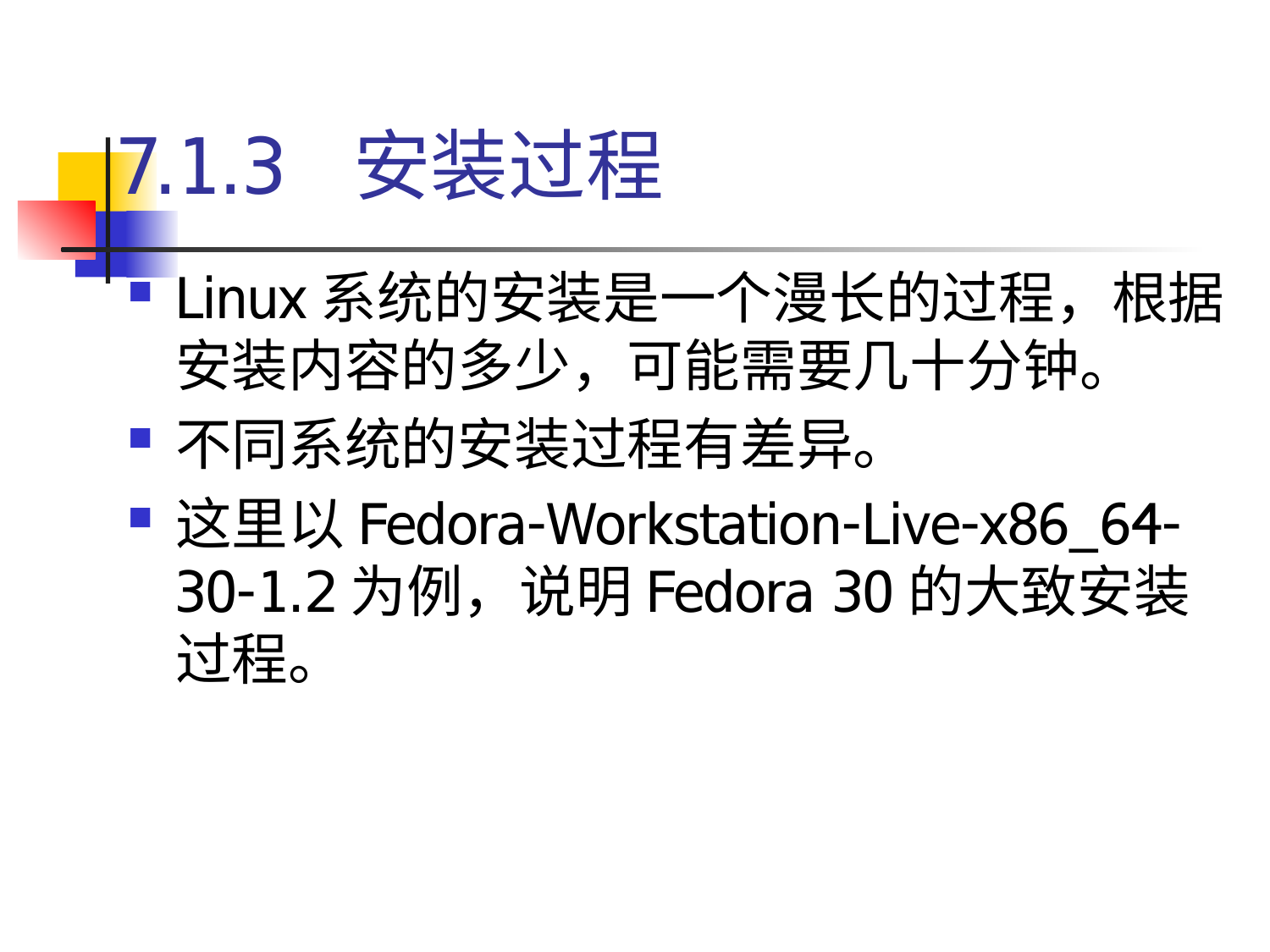

# 7.1.3  安装过程
Linux系统的安装是一个漫长的过程，根据安装内容的多少，可能需要几十分钟。
不同系统的安装过程有差异。
这里以Fedora-Workstation-Live-x86_64-30-1.2为例，说明Fedora 30的大致安装过程。